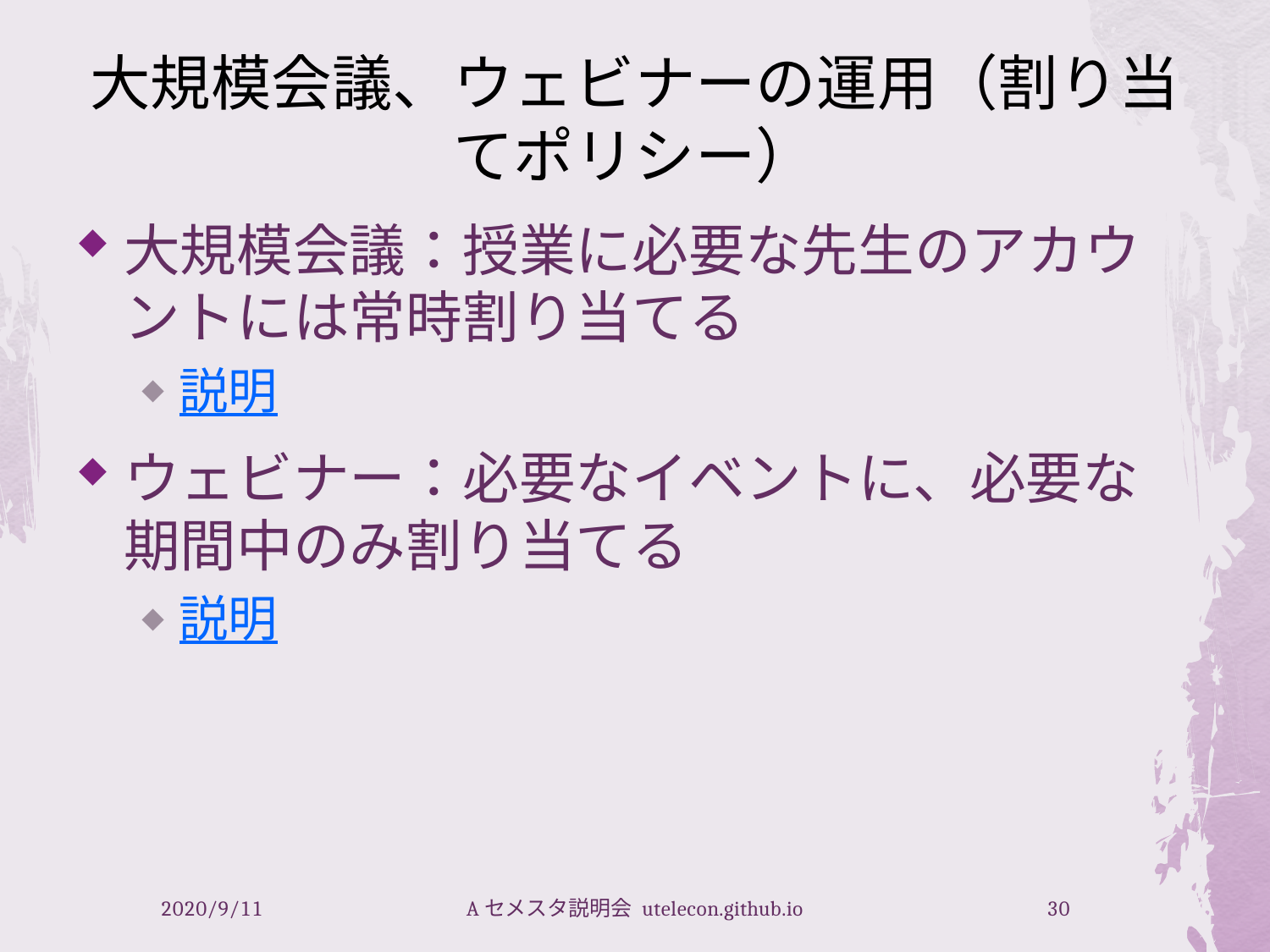

# 大規模会議、ウェビナーの運用（割り当てポリシー）
大規模会議：授業に必要な先生のアカウントには常時割り当てる
説明
ウェビナー：必要なイベントに、必要な期間中のみ割り当てる
説明
2020/9/11
Aセメスタ説明会 utelecon.github.io
30